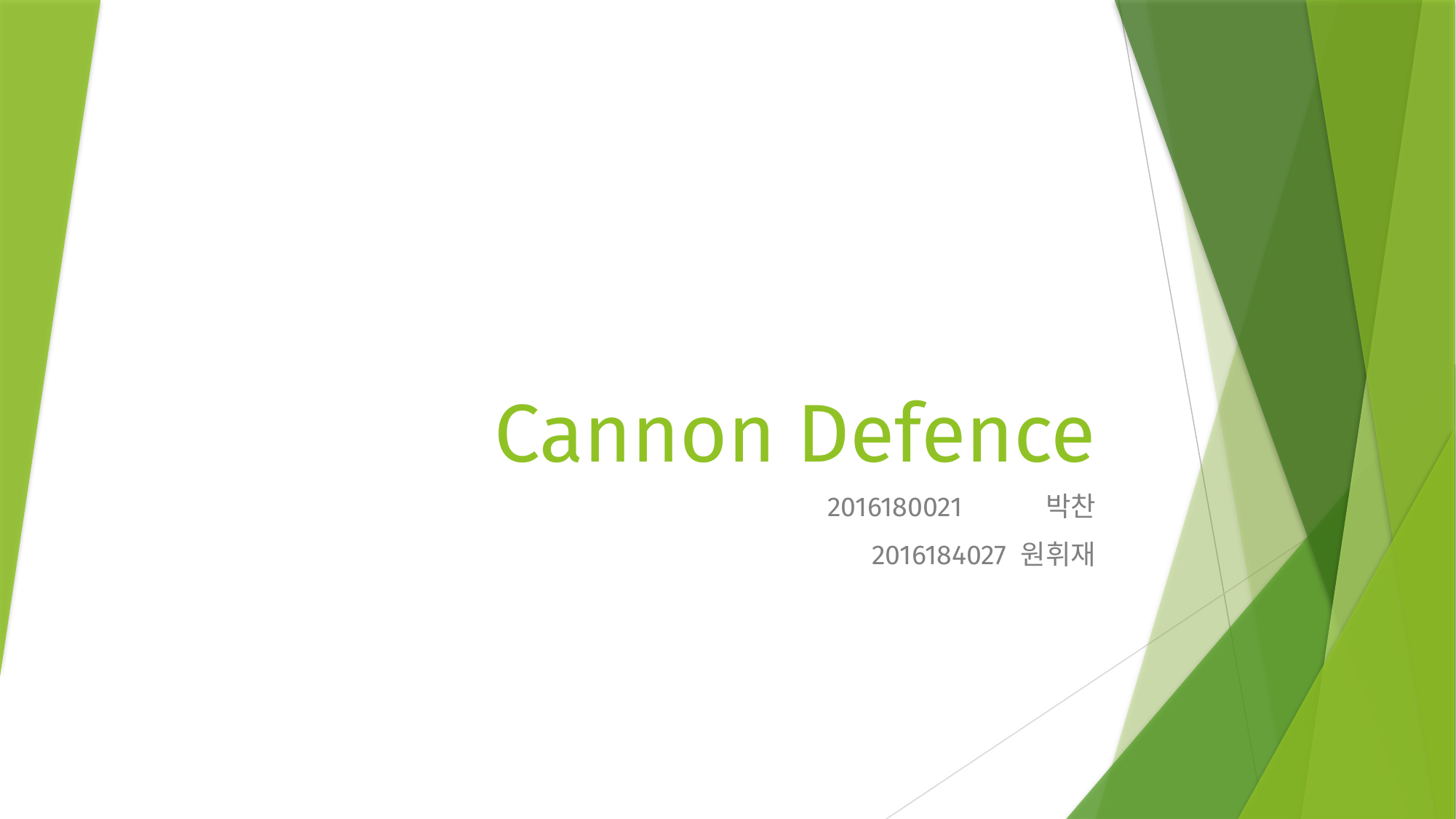

# Cannon Defence
2016180021	박찬
2016184027 원휘재